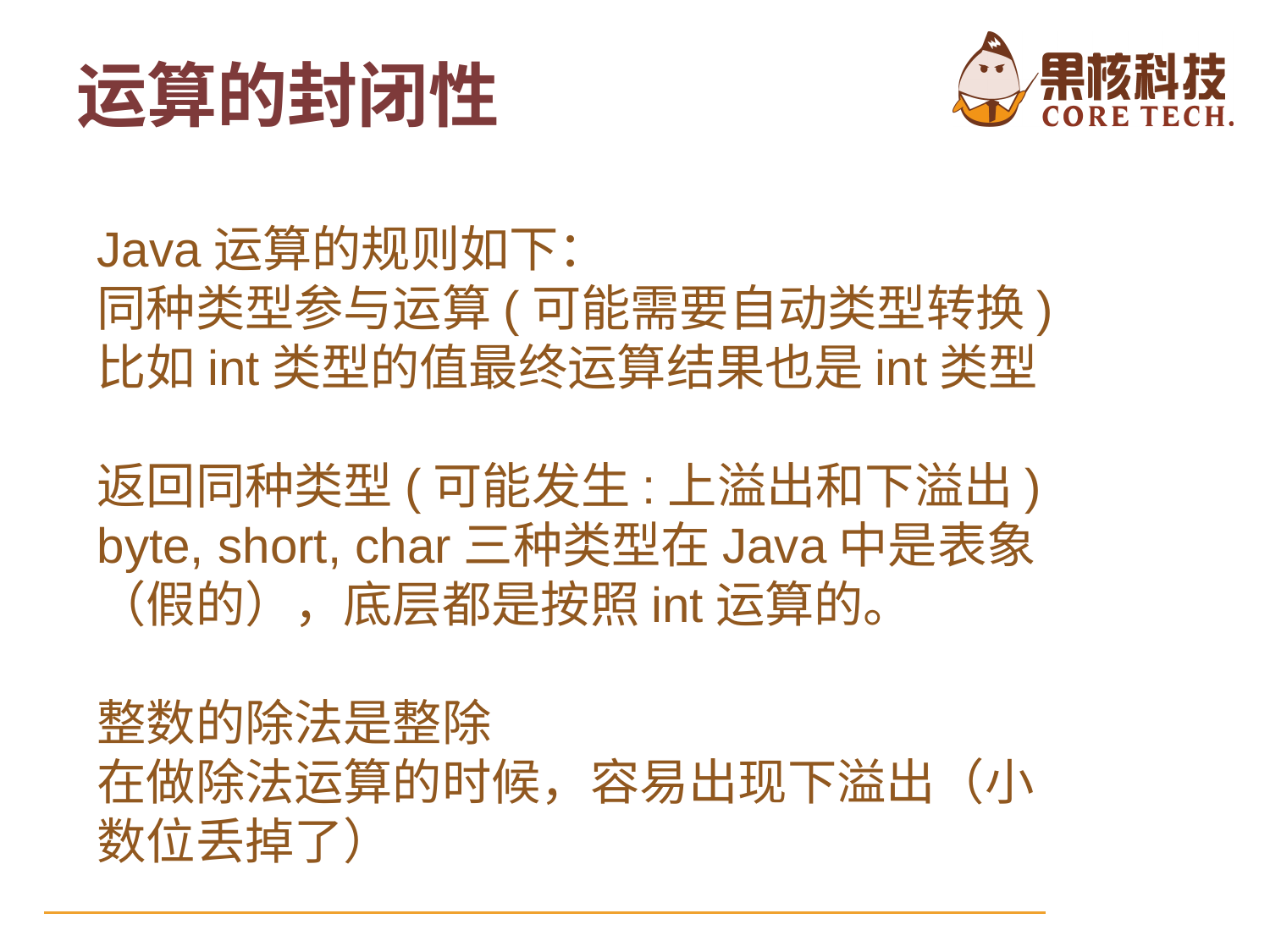

# 运算的封闭性
Java运算的规则如下：
同种类型参与运算(可能需要自动类型转换)
比如int类型的值最终运算结果也是int类型
返回同种类型(可能发生:上溢出和下溢出)
byte, short, char三种类型在Java中是表象（假的），底层都是按照int运算的。

整数的除法是整除
在做除法运算的时候，容易出现下溢出（小数位丢掉了）